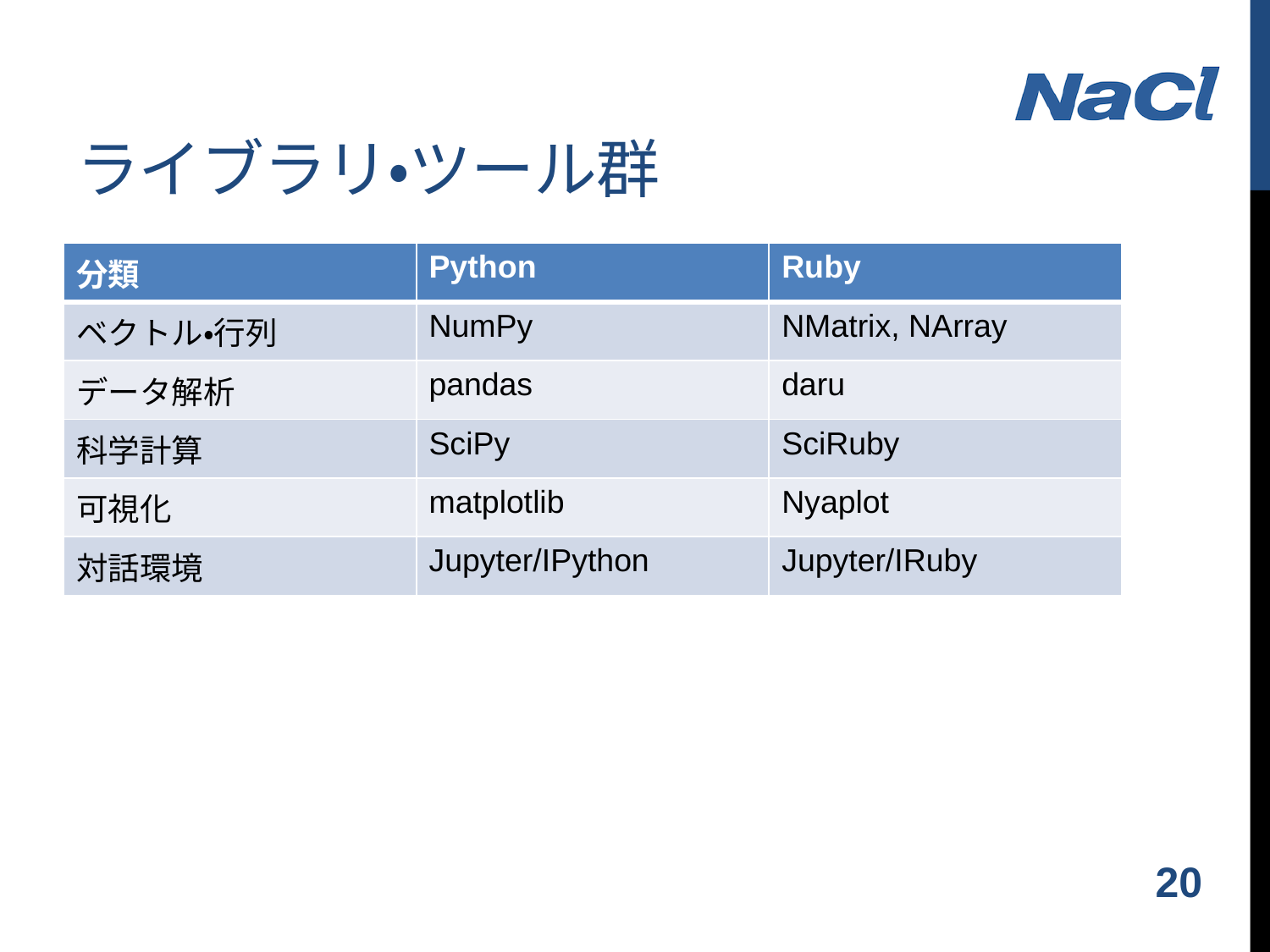

# ライブラリ・ツール群
| 分類 | Python | Ruby |
| --- | --- | --- |
| ベクトル・行列 | NumPy | NMatrix, NArray |
| データ解析 | pandas | daru |
| 科学計算 | SciPy | SciRuby |
| 可視化 | matplotlib | Nyaplot |
| 対話環境 | Jupyter/IPython | Jupyter/IRuby |
20